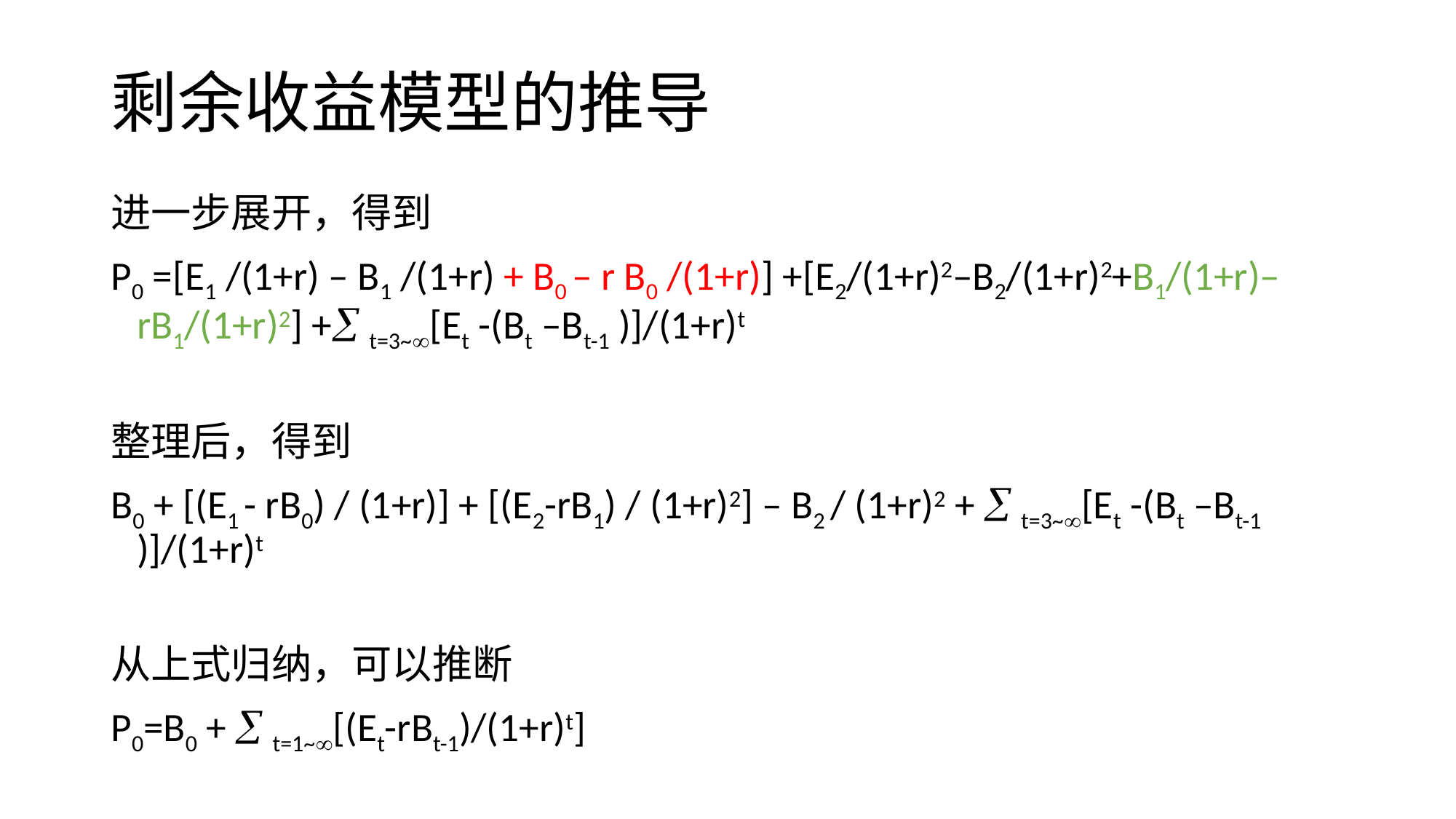

# 剩余收益模型的推导
进一步展开，得到
P0 =[E1 /(1+r) – B1 /(1+r) + B0 – r B0 /(1+r)] +[E2/(1+r)2–B2/(1+r)2+B1/(1+r)–rB1/(1+r)2] +∑ t=3~∞[Et -(Bt –Bt-1 )]/(1+r)t

整理后，得到
B0 + [(E1 - rB0) / (1+r)] + [(E2-rB1) / (1+r)2] – B2 / (1+r)2 + ∑ t=3~∞[Et -(Bt –Bt-1 )]/(1+r)t

从上式归纳，可以推断
P0=B0 + ∑ t=1~∞[(Et-rBt-1)/(1+r)t]